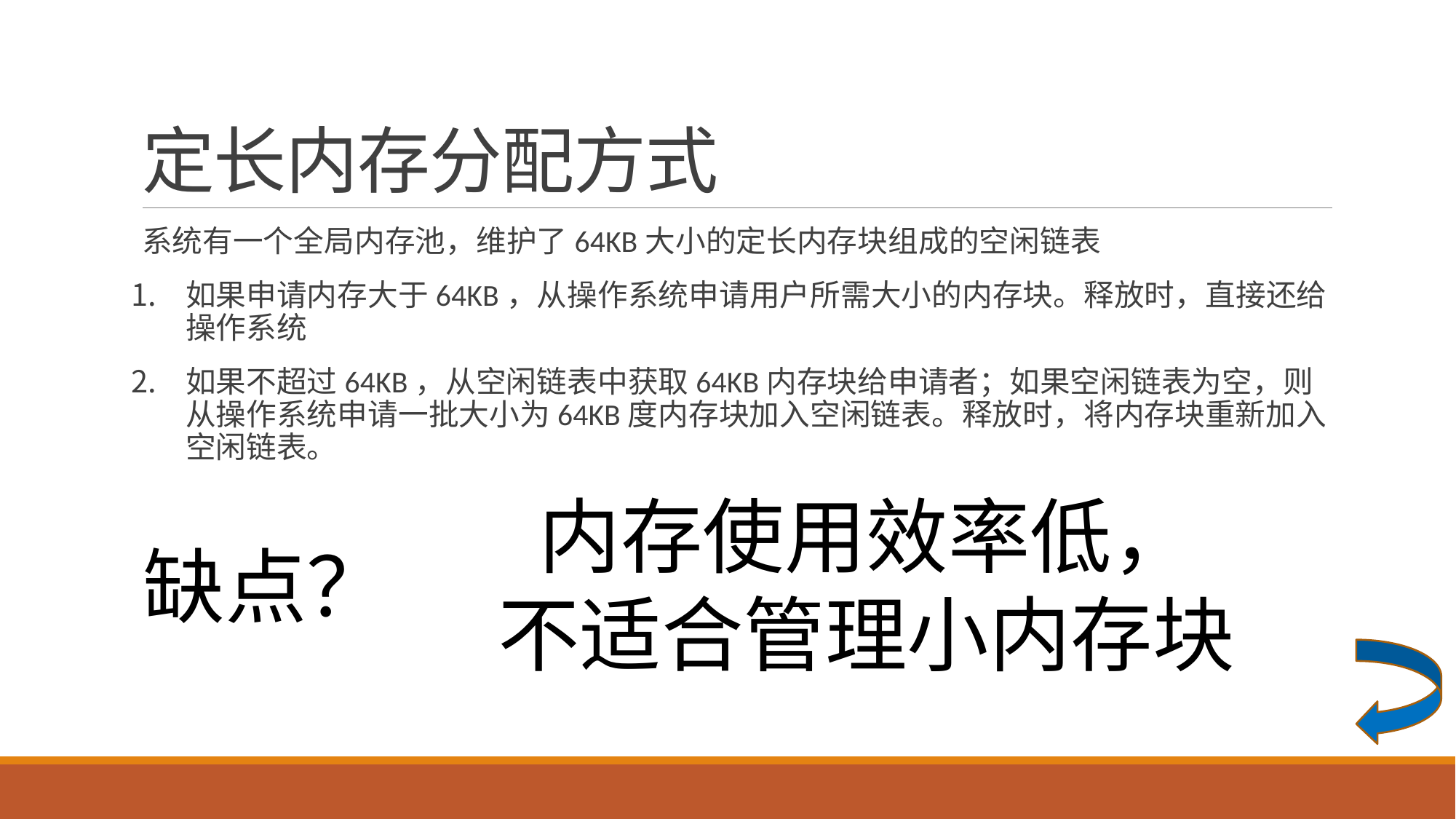

# 定长内存分配方式
系统有一个全局内存池，维护了64KB大小的定长内存块组成的空闲链表
如果申请内存大于64KB，从操作系统申请用户所需大小的内存块。释放时，直接还给操作系统
如果不超过64KB，从空闲链表中获取64KB内存块给申请者；如果空闲链表为空，则从操作系统申请一批大小为64KB度内存块加入空闲链表。释放时，将内存块重新加入空闲链表。
内存使用效率低，
不适合管理小内存块
缺点？